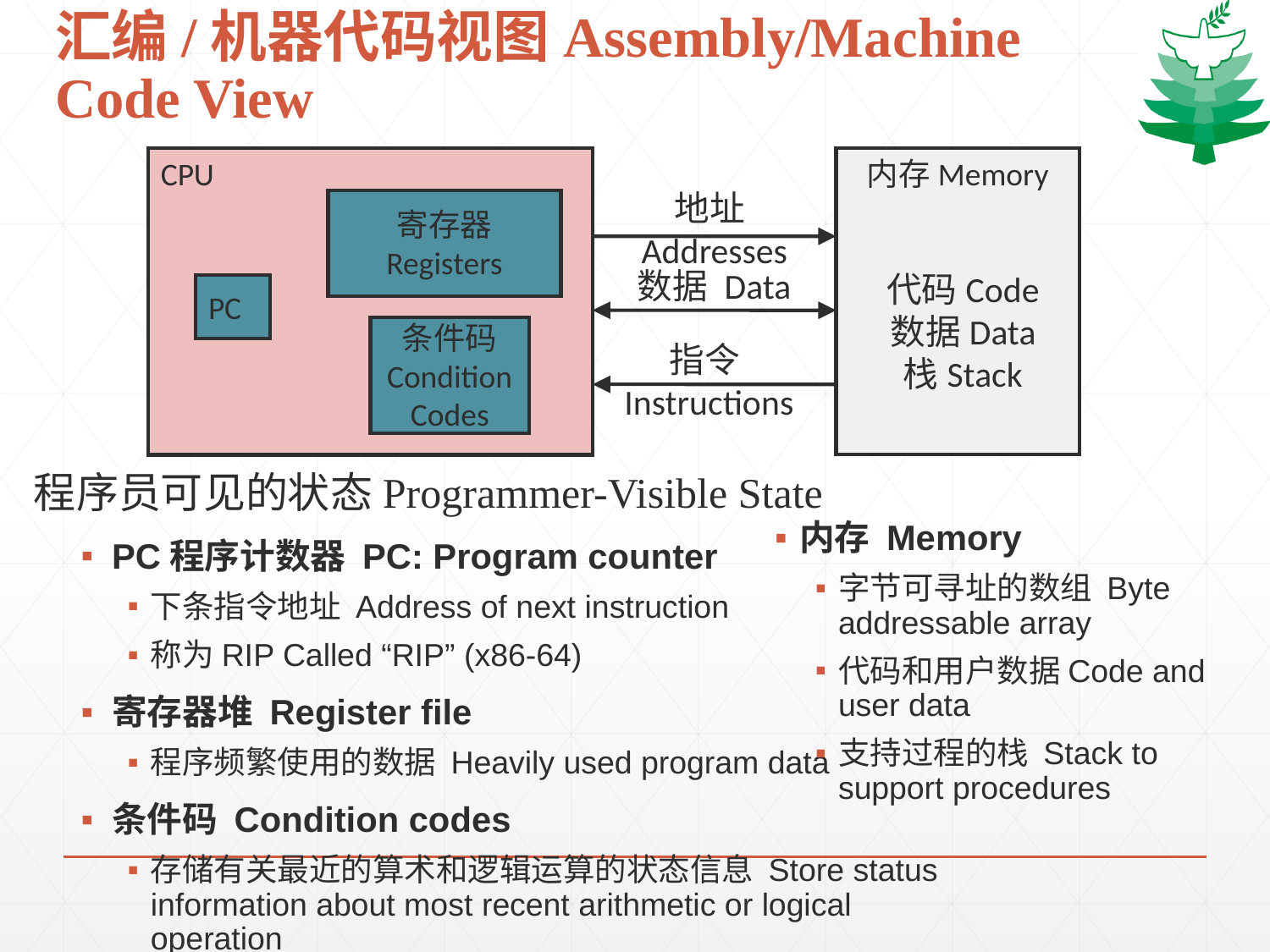

# 汇编/机器代码视图Assembly/Machine Code View
CPU
内存Memory
地址Addresses
寄存器
Registers

数据 Data
代码Code
数据Data
栈Stack
PC

条件码
Condition
Codes
指令Instructions

程序员可见的状态Programmer-Visible State
PC程序计数器 PC: Program counter
下条指令地址 Address of next instruction
称为RIP Called “RIP” (x86-64)
寄存器堆 Register file
程序频繁使用的数据 Heavily used program data
条件码 Condition codes
存储有关最近的算术和逻辑运算的状态信息 Store status information about most recent arithmetic or logical operation
用于条件分支 Used for conditional branching
内存 Memory
字节可寻址的数组 Byte addressable array
代码和用户数据Code and user data
支持过程的栈 Stack to support procedures